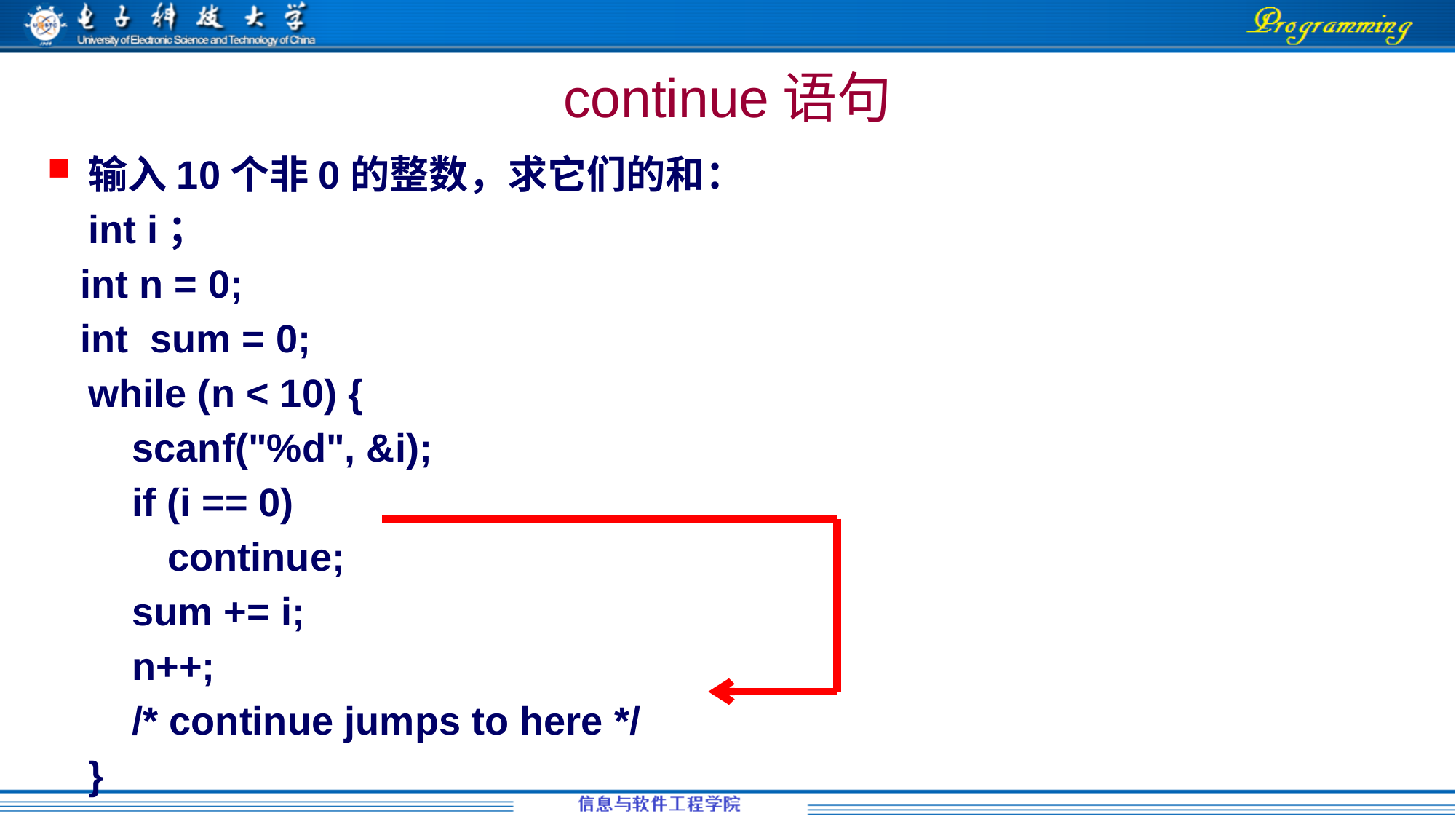

# continue语句
输入10个非0的整数，求它们的和：
	int i；
   int n = 0;
   int  sum = 0;
	while (n < 10) {
	    scanf("%d", &i);
	    if (i == 0)
           continue;
	    sum += i;
	    n++;
  	    /* continue jumps to here */
	}